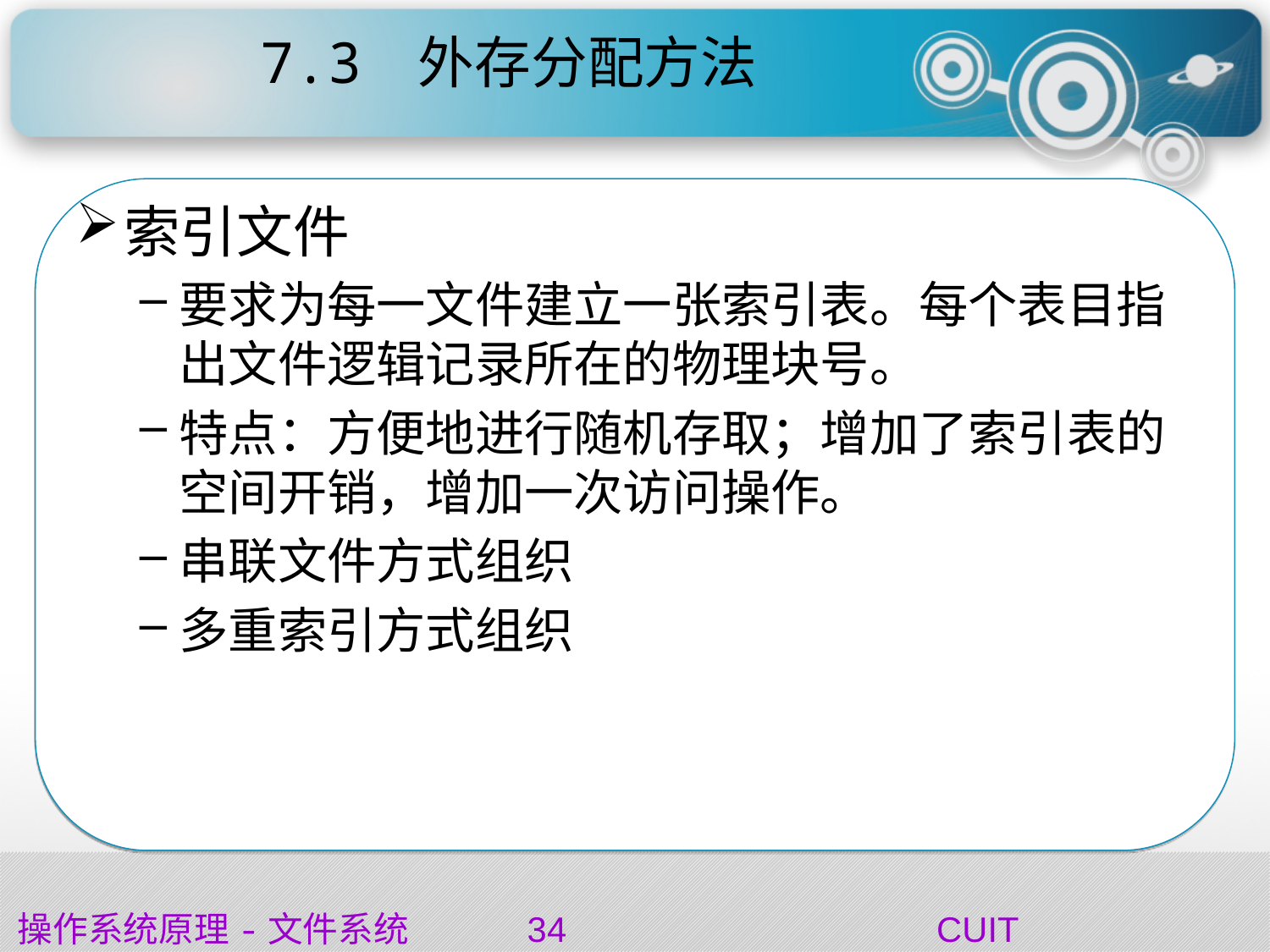

# 7.3   外存分配方法
索引文件
要求为每一文件建立一张索引表。每个表目指出文件逻辑记录所在的物理块号。
特点：方便地进行随机存取；增加了索引表的空间开销，增加一次访问操作。
串联文件方式组织
多重索引方式组织